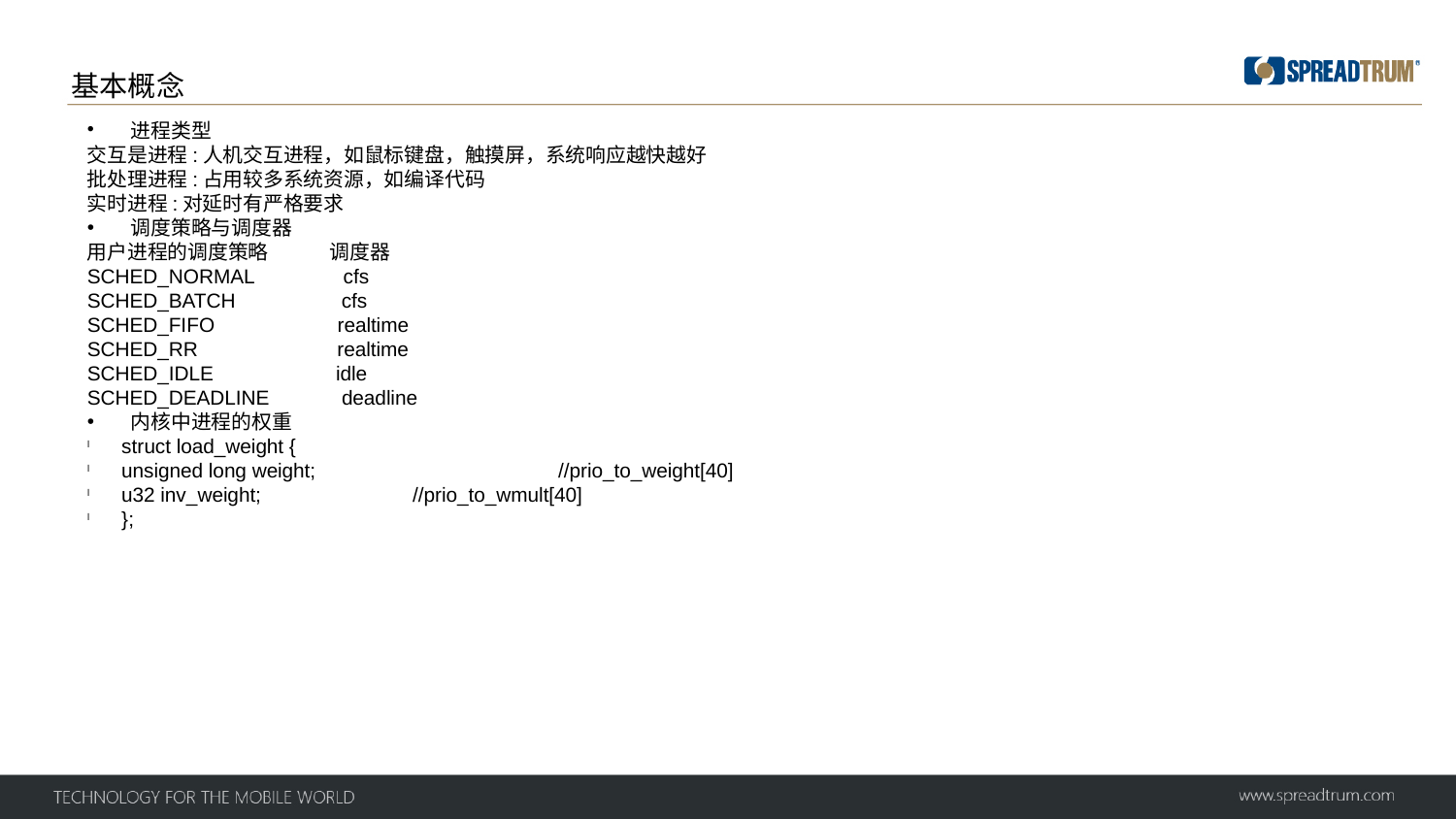

基本概念
 进程类型
交互是进程:人机交互进程，如鼠标键盘，触摸屏，系统响应越快越好
批处理进程:占用较多系统资源，如编译代码
实时进程:对延时有严格要求
 调度策略与调度器
用户进程的调度策略　         调度器
SCHED_NORMAL                cfs
SCHED_BATCH                   cfs
SCHED_FIFO                      realtime
SCHED_RR                         realtime
SCHED_IDLE                      idle
SCHED_DEADLINE             deadline
 内核中进程的权重
struct load_weight {
unsigned long weight;		//prio_to_weight[40]
u32 inv_weight;		//prio_to_wmult[40]
};